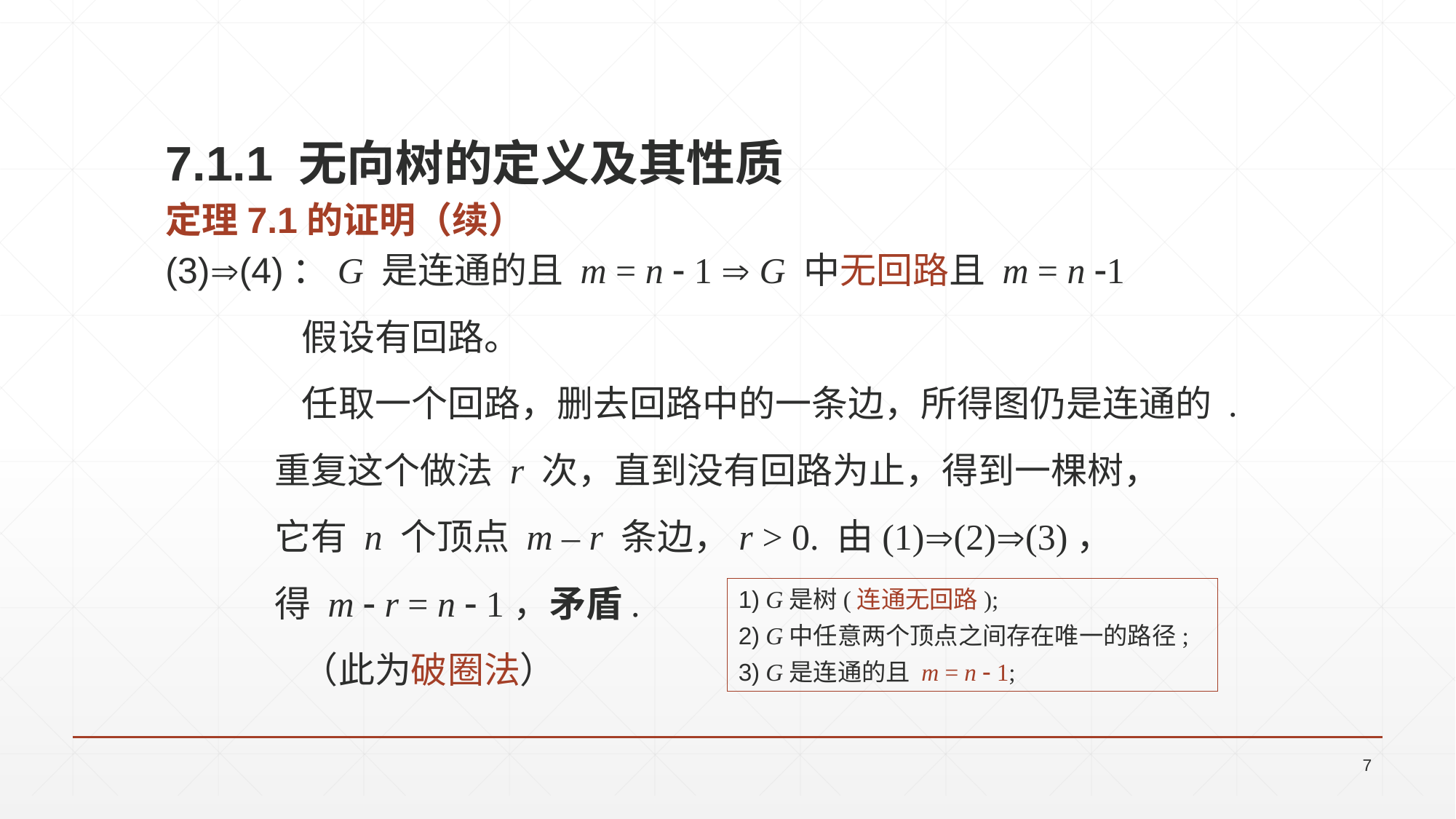

# 7.1.1 无向树的定义及其性质
定理7.1的证明（续）
(3)⇒(4)：G 是连通的且 m = n − 1 ⇒ G 中无回路且 m = n −1
		假设有回路。
		任取一个回路，删去回路中的一条边，所得图仍是连通的 .
	重复这个做法 r 次，直到没有回路为止，得到一棵树，
	它有 n 个顶点 m – r 条边，r > 0. 由(1)⇒(2)⇒(3)，
	得 m − r = n − 1，矛盾.
		（此为破圈法）

1) G是树(连通无回路);
2) G中任意两个顶点之间存在唯一的路径;
3) G是连通的且 m = n − 1;
7